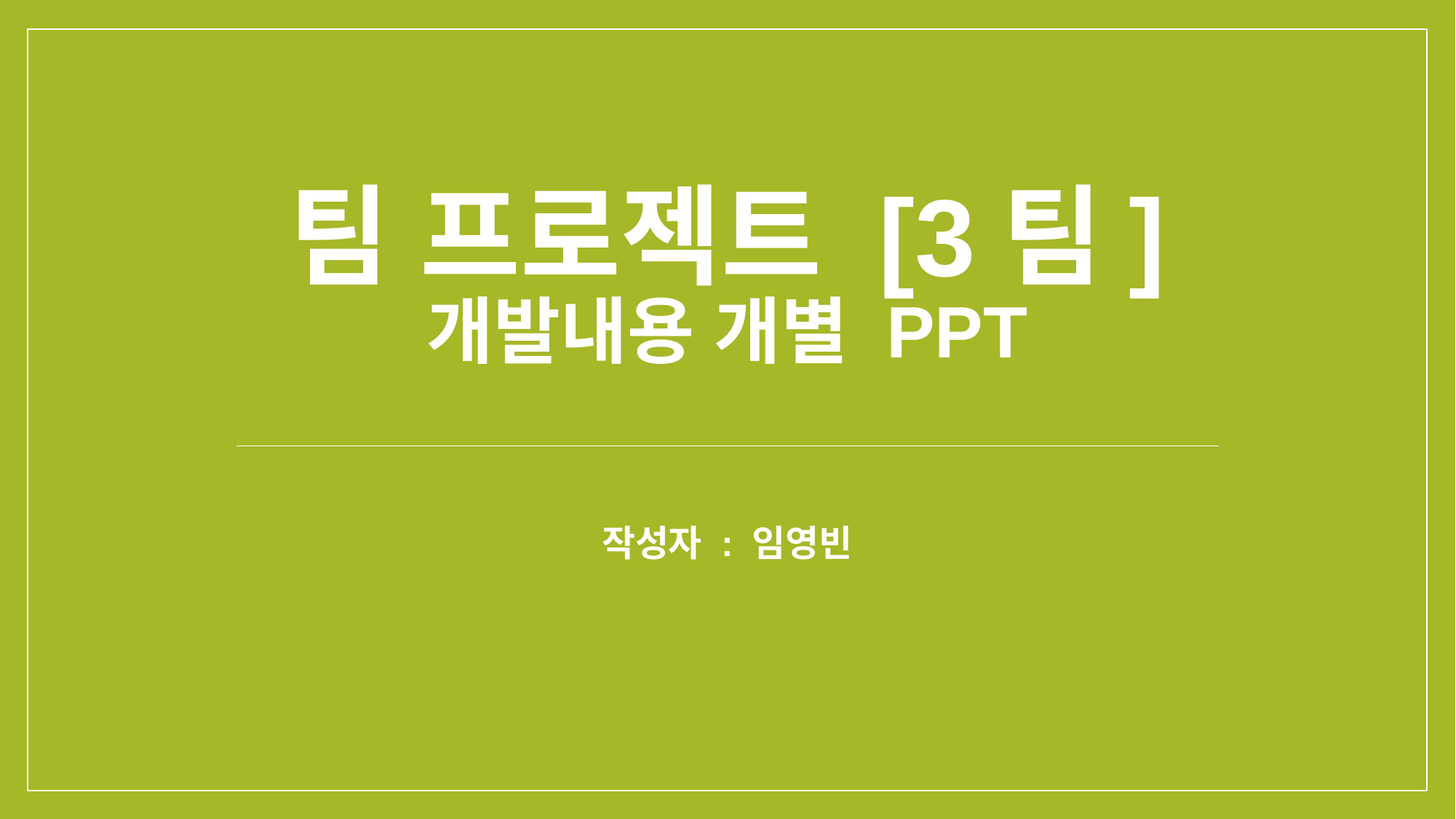

# 팀 프로젝트 [3팀] 개발내용 개별 PPT
작성자 : 임영빈